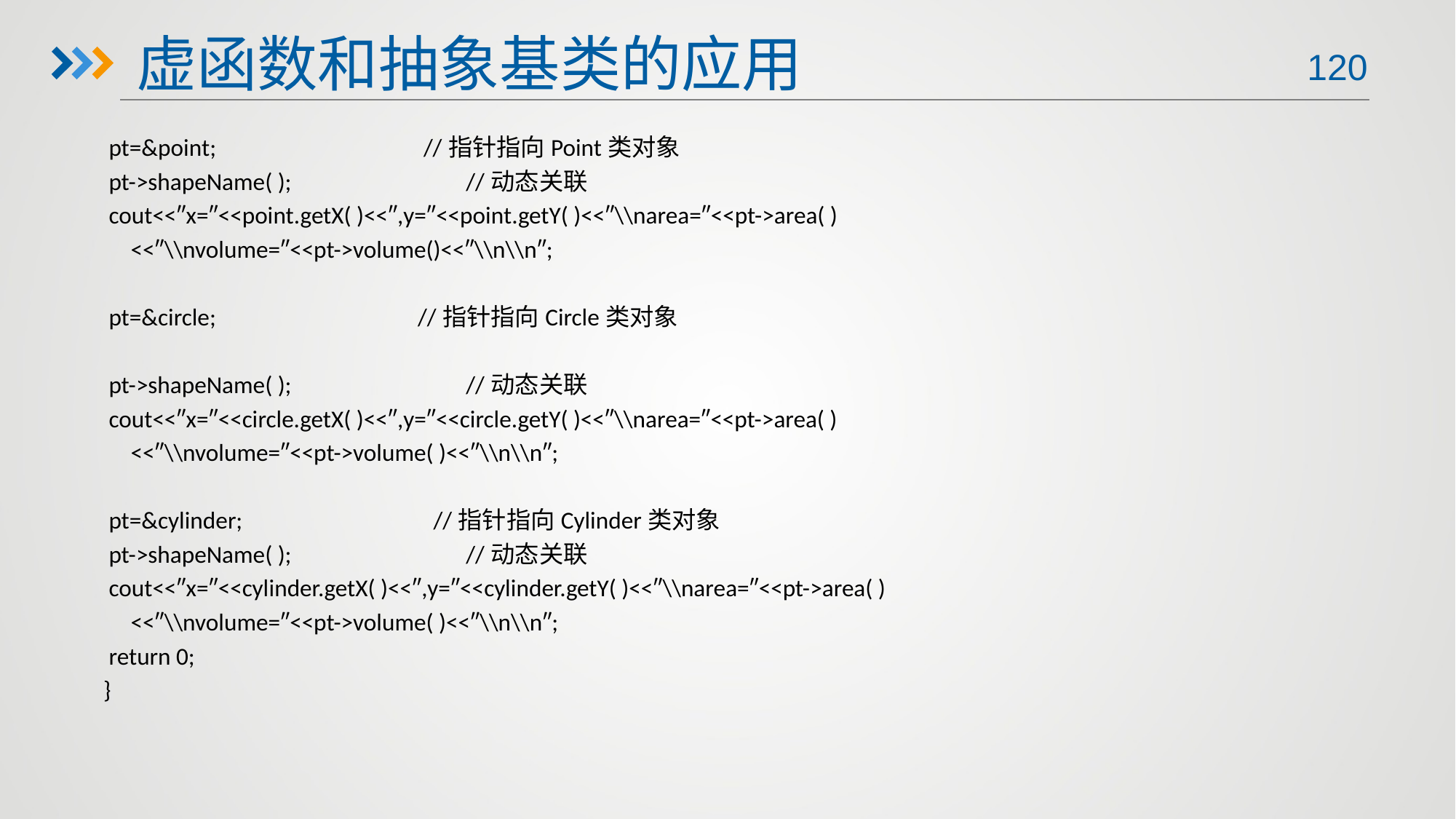

虚函数和抽象基类的应用
 pt=&point;                                      //指针指向Point类对象
 pt->shapeName( );                                //动态关联
 cout<<″x=″<<point.getX( )<<″,y=″<<point.getY( )<<″\\narea=″<<pt->area( )
     <<″\\nvolume=″<<pt->volume()<<″\\n\\n″;

 pt=&circle;                                     //指针指向Circle类对象

 pt->shapeName( );                                //动态关联
 cout<<″x=″<<circle.getX( )<<″,y=″<<circle.getY( )<<″\\narea=″<<pt->area( )
     <<″\\nvolume=″<<pt->volume( )<<″\\n\\n″;

 pt=&cylinder;                                   //指针指向Cylinder类对象
 pt->shapeName( );                                //动态关联
 cout<<″x=″<<cylinder.getX( )<<″,y=″<<cylinder.getY( )<<″\\narea=″<<pt->area( )
     <<″\\nvolume=″<<pt->volume( )<<″\\n\\n″;
 return 0;
}